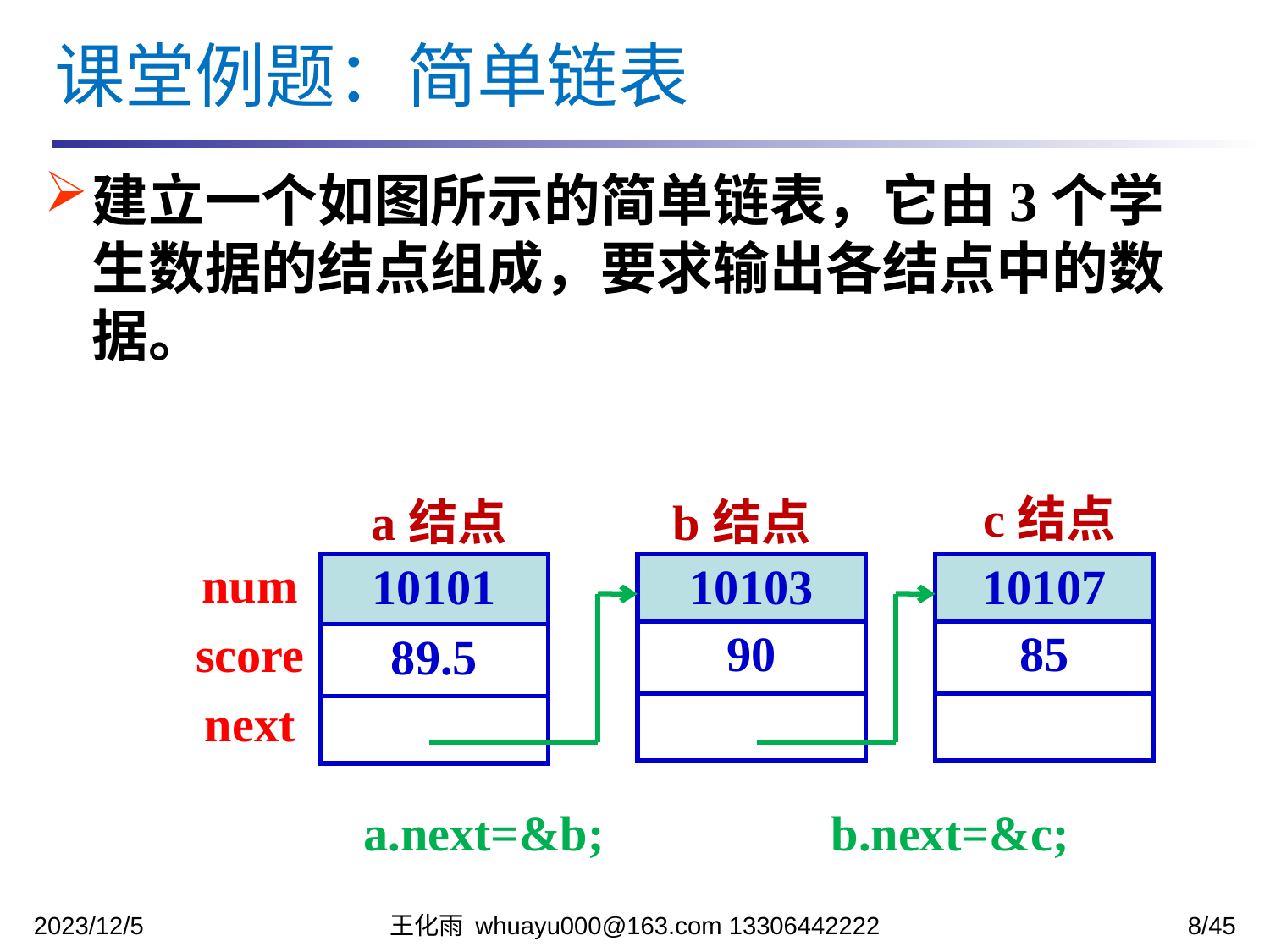

课堂例题：简单链表
建立一个如图所示的简单链表，它由3个学生数据的结点组成，要求输出各结点中的数据。
c结点
a结点
b结点
num
| 10101 |
| --- |
| 89.5 |
|  |
| 10103 |
| --- |
| 90 |
|  |
| 10107 |
| --- |
| 85 |
|  |
score
next
a.next=&b;
b.next=&c;
2023/12/5
王化雨 whuayu000@163.com 13306442222
8/45